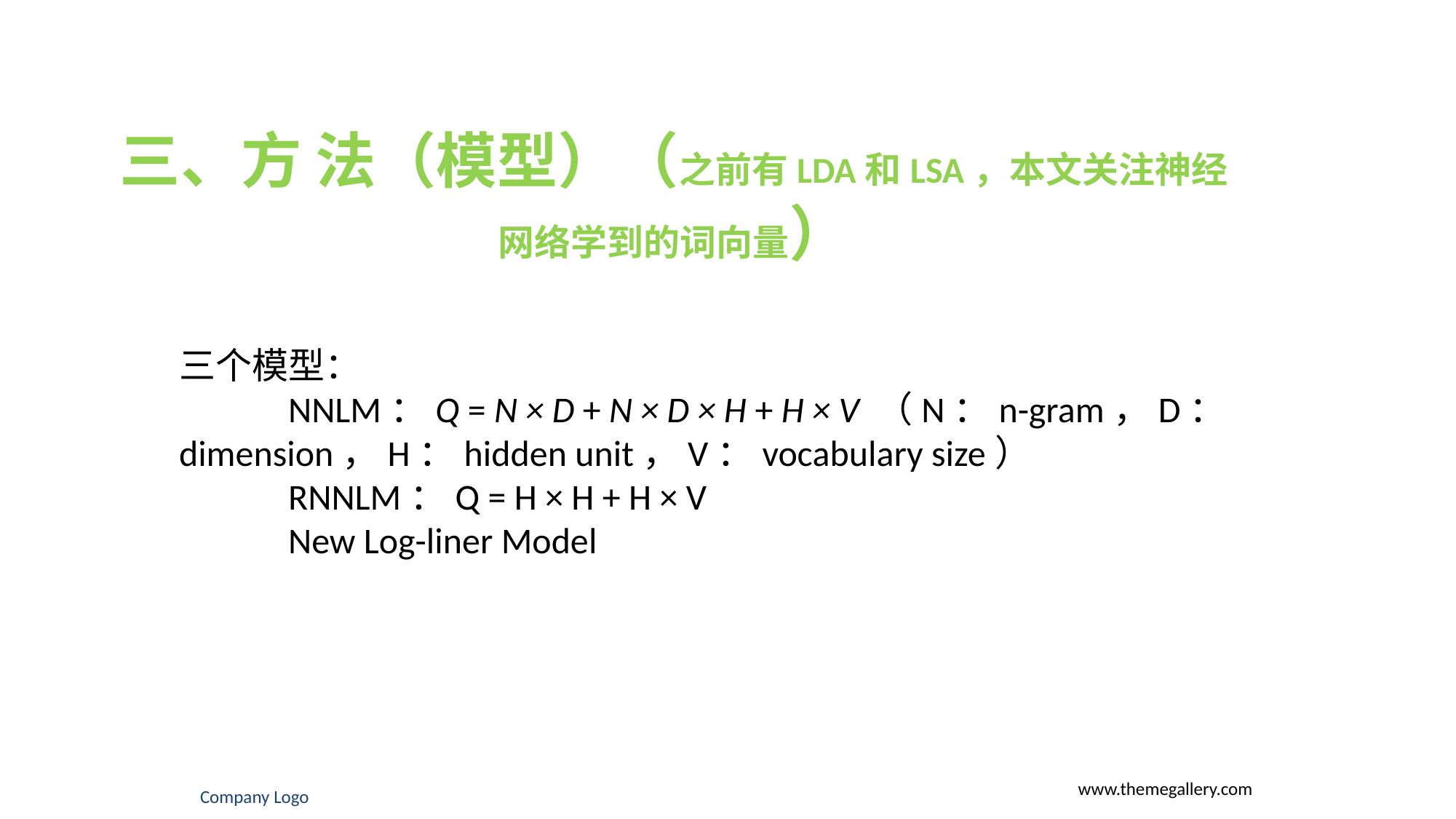

三、方 法（模型）（之前有LDA和LSA，本文关注神经网络学到的词向量）
三个模型：
	NNLM：Q = N × D + N × D × H + H × V （N：n-gram，D：dimension，H：hidden unit，V：vocabulary size）
	RNNLM：Q = H × H + H × V
	New Log-liner Model
Company Logo
www.themegallery.com